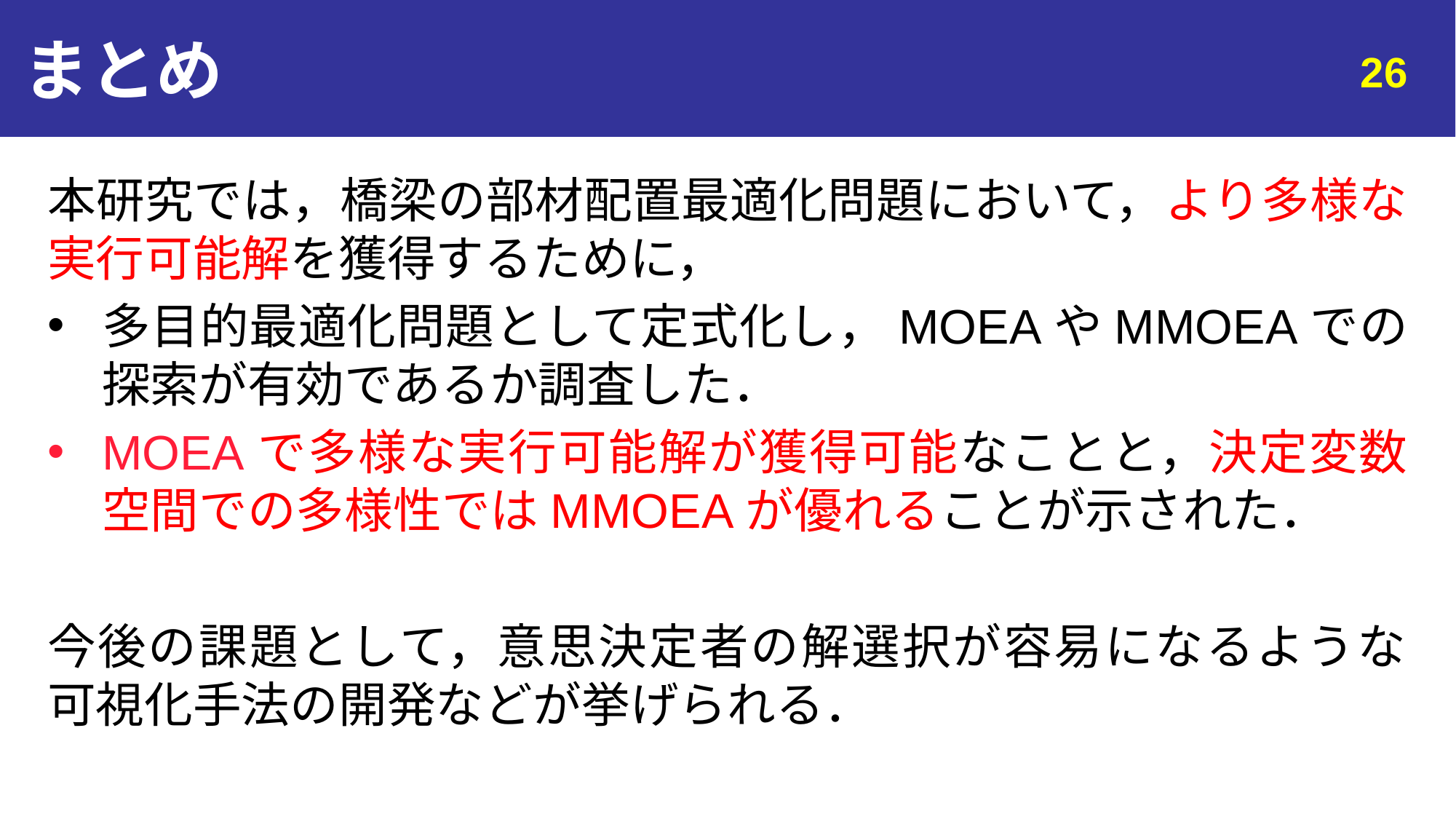

# まとめ
26
本研究では，橋梁の部材配置最適化問題において，より多様な
実行可能解を獲得するために，
多目的最適化問題として定式化し，MOEAやMMOEAでの探索が有効であるか調査した．
MOEAで多様な実行可能解が獲得可能なことと，決定変数空間での多様性ではMMOEAが優れることが示された．

今後の課題として，意思決定者の解選択が容易になるような
可視化手法の開発などが挙げられる．